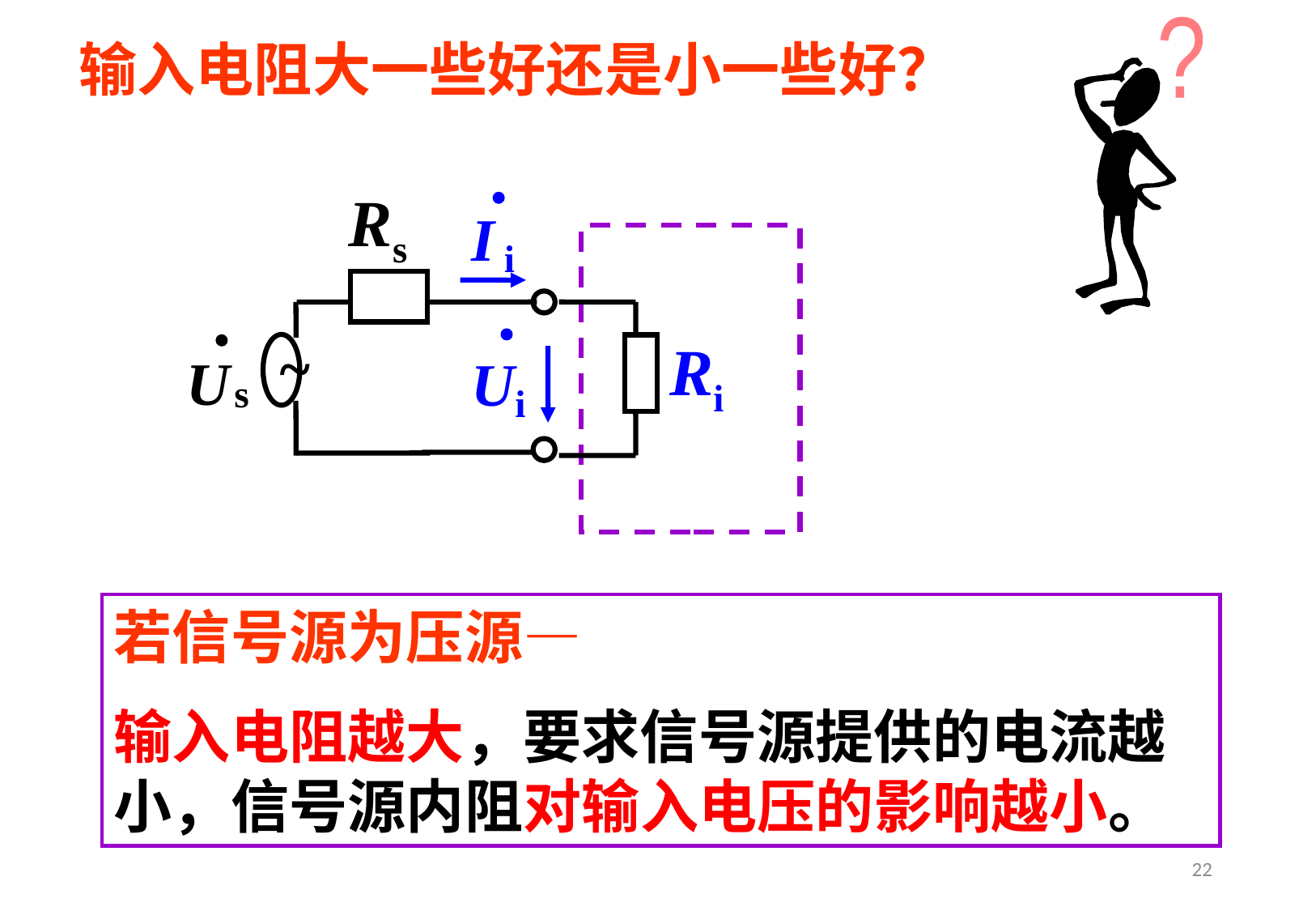

?

输入电阻大一些好还是小一些好？
Rs

I
i

~

Ri

U
i

U

s

若信号源为压源—
输入电阻越大，要求信号源提供的电流越小，信号源内阻对输入电压的影响越小。
22